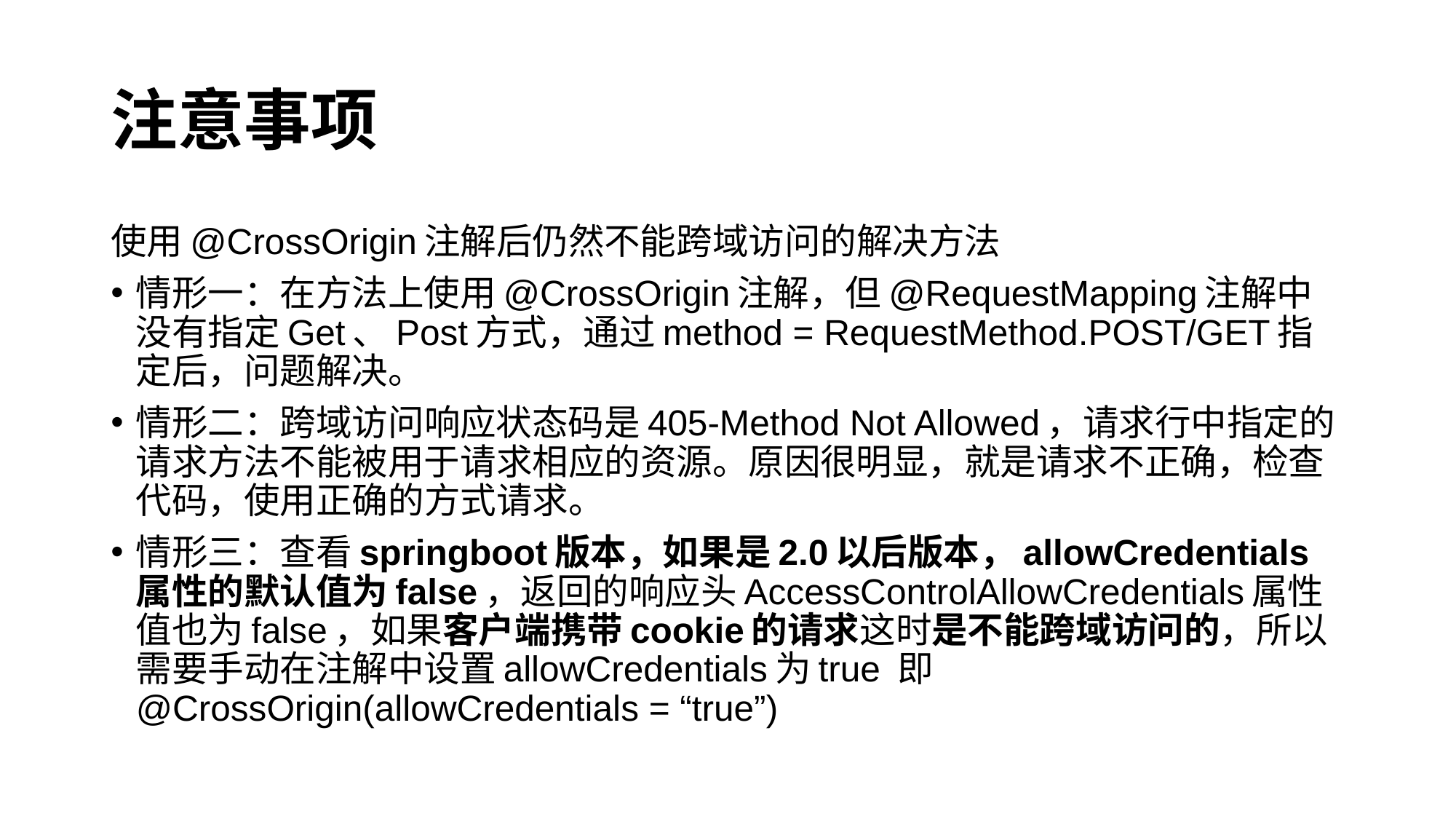

# 注意事项
使用@CrossOrigin注解后仍然不能跨域访问的解决方法
情形一：在方法上使用@CrossOrigin注解，但@RequestMapping注解中没有指定Get、Post方式，通过method = RequestMethod.POST/GET指定后，问题解决。
情形二：跨域访问响应状态码是405-Method Not Allowed，请求行中指定的请求方法不能被用于请求相应的资源。原因很明显，就是请求不正确，检查代码，使用正确的方式请求。
情形三：查看springboot版本，如果是2.0以后版本，allowCredentials属性的默认值为false，返回的响应头AccessControlAllowCredentials属性值也为false，如果客户端携带cookie的请求这时是不能跨域访问的，所以需要手动在注解中设置allowCredentials为true 即@CrossOrigin(allowCredentials = “true”)